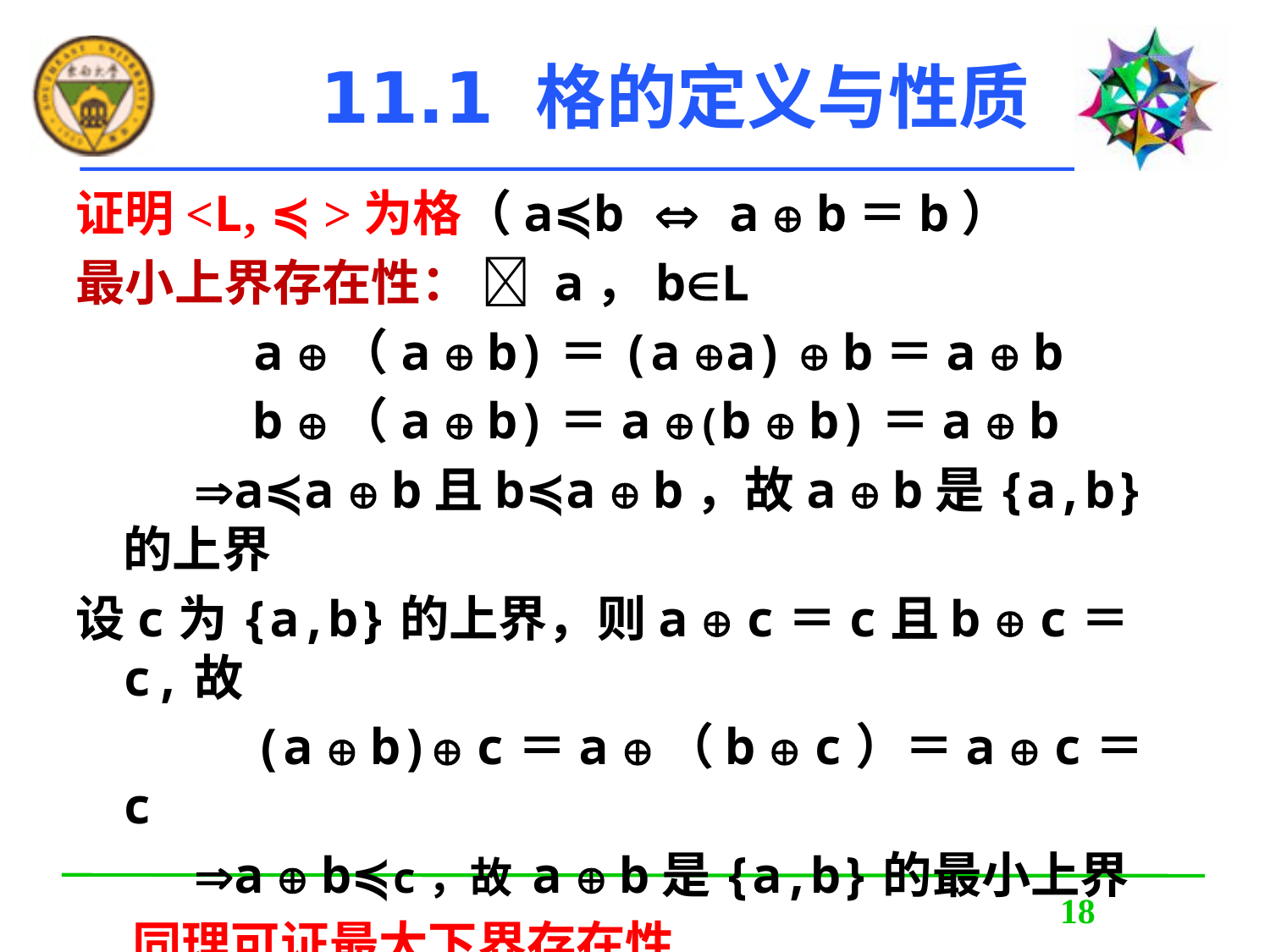

# 11.1 格的定义与性质
证明<L, ≼ >为格（a≼b ⇔ a ⊕ b＝b）
最小上界存在性： ∀ a，b∈L
      a ⊕（a ⊕ b)＝(a ⊕a) ⊕ b＝a ⊕ b
      b ⊕（a ⊕ b)＝a ⊕(b ⊕ b)＝a ⊕ b
    ⇒a≼a ⊕ b且b≼a ⊕ b，故a ⊕ b是{a,b}的上界
设c为{a,b}的上界，则a ⊕ c＝c且b ⊕ c＝c,故
      (a ⊕ b)⊕ c＝a ⊕（b ⊕ c）＝a ⊕ c＝c
    ⇒a ⊕ b≼c，故 a ⊕ b是{a,b}的最小上界
    同理可证最大下界存在性